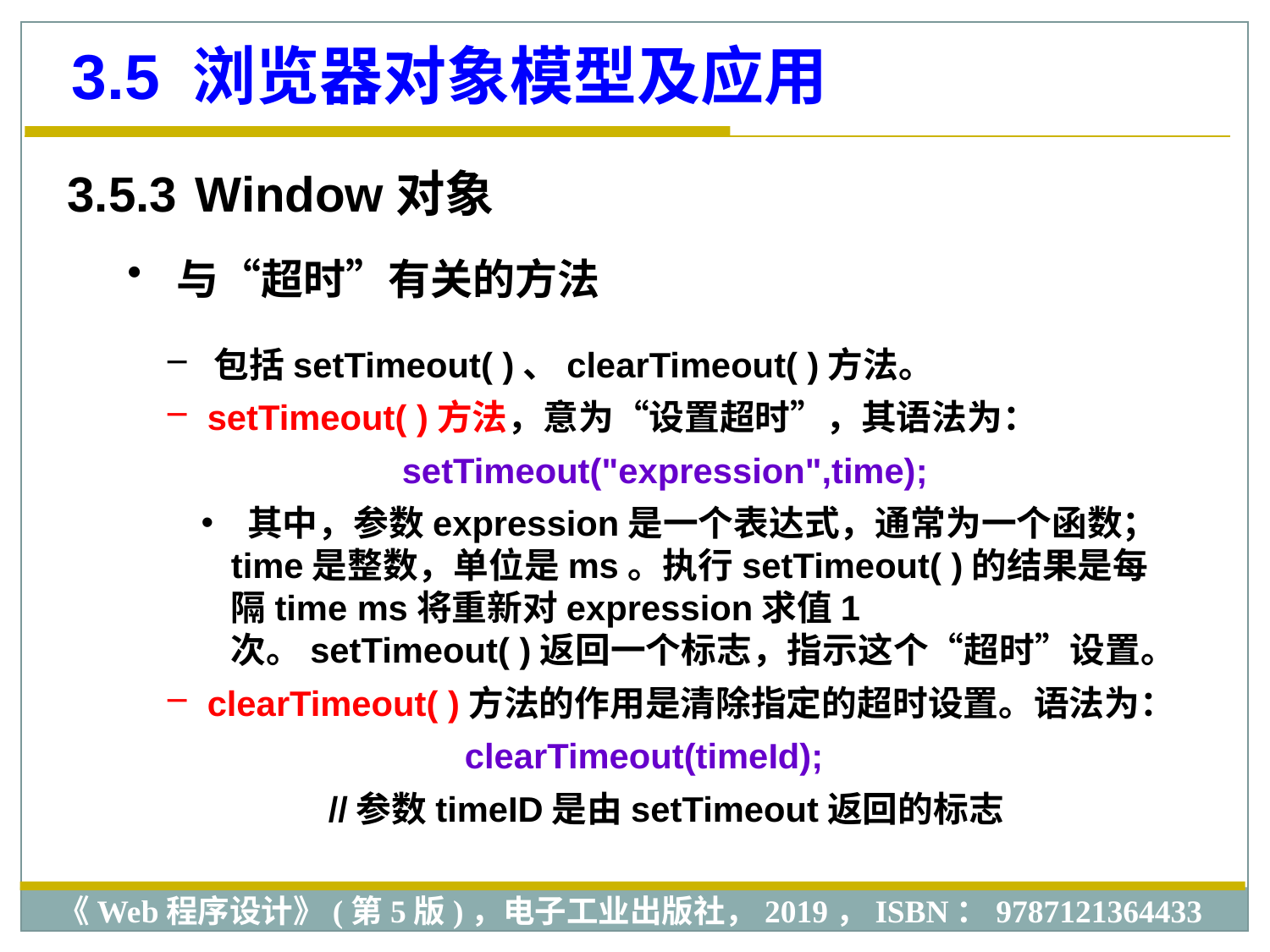

3.5 浏览器对象模型及应用
3.5.3  Window对象
 与“超时”有关的方法
 包括setTimeout( )、clearTimeout( )方法。
 setTimeout( )方法，意为“设置超时”，其语法为：
setTimeout("expression",time);
 其中，参数expression是一个表达式，通常为一个函数；time是整数，单位是ms。执行setTimeout( )的结果是每隔time ms将重新对expression求值1次。setTimeout( )返回一个标志，指示这个“超时”设置。
 clearTimeout( )方法的作用是清除指定的超时设置。语法为：
clearTimeout(timeId);
 //参数timeID是由setTimeout返回的标志